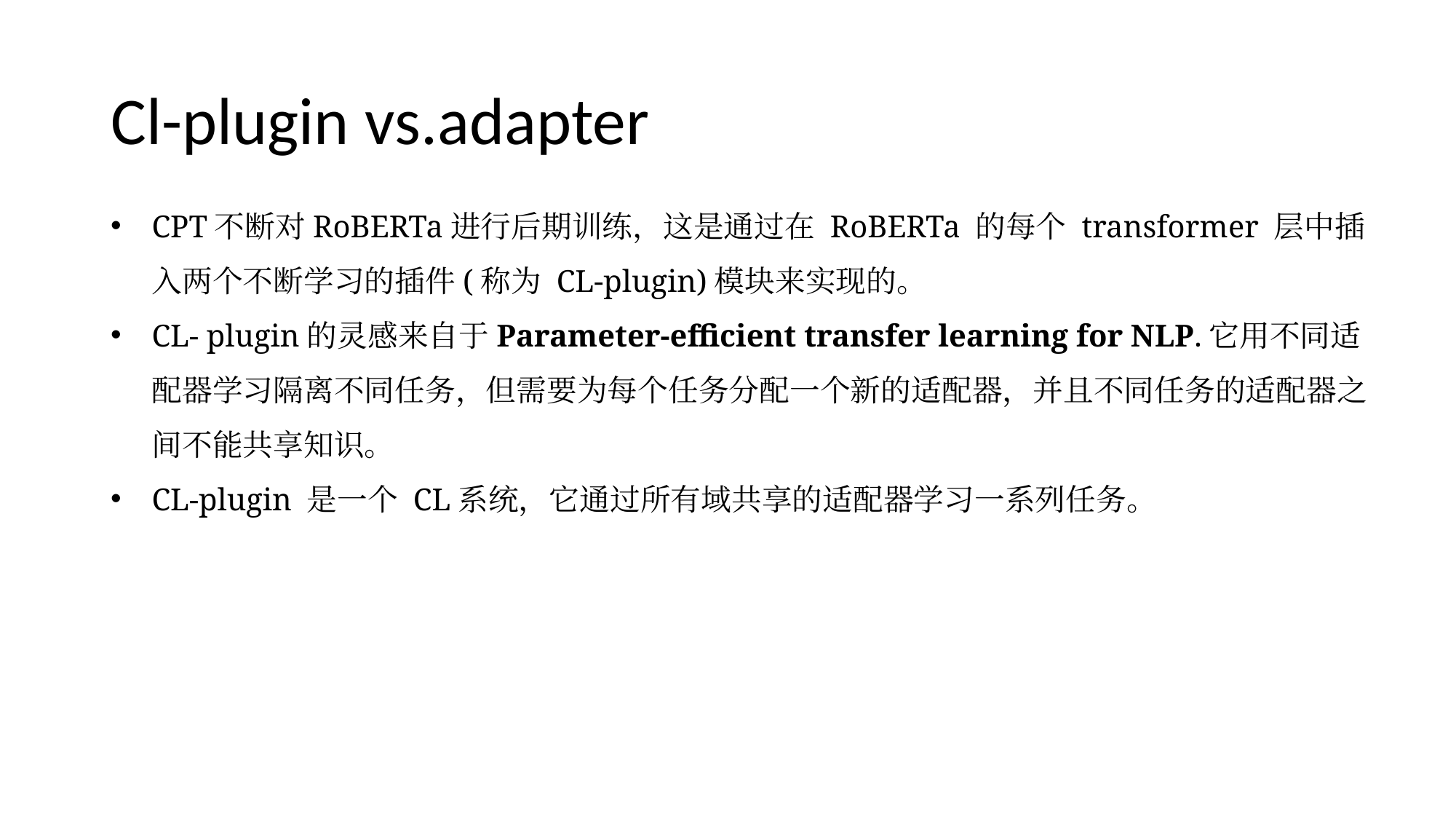

# Cl-plugin vs.adapter
CPT不断对RoBERTa进行后期训练，这是通过在 RoBERTa 的每个 transformer 层中插入两个不断学习的插件(称为 CL-plugin)模块来实现的。
CL- plugin的灵感来自于Parameter-efficient transfer learning for NLP.它用不同适配器学习隔离不同任务，但需要为每个任务分配一个新的适配器，并且不同任务的适配器之间不能共享知识。
CL-plugin 是一个 CL系统，它通过所有域共享的适配器学习一系列任务。